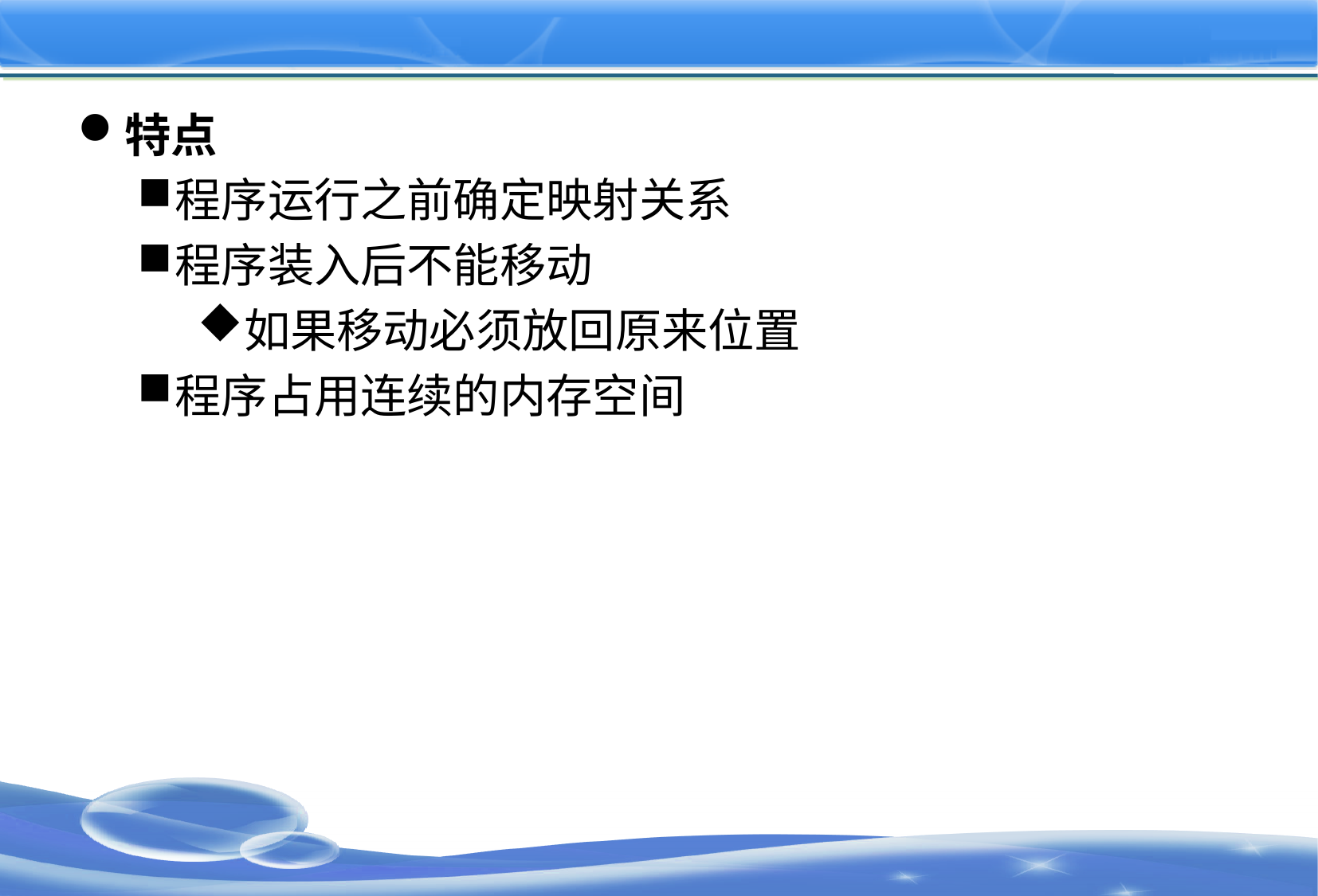

#
特点
程序运行之前确定映射关系
程序装入后不能移动
如果移动必须放回原来位置
程序占用连续的内存空间